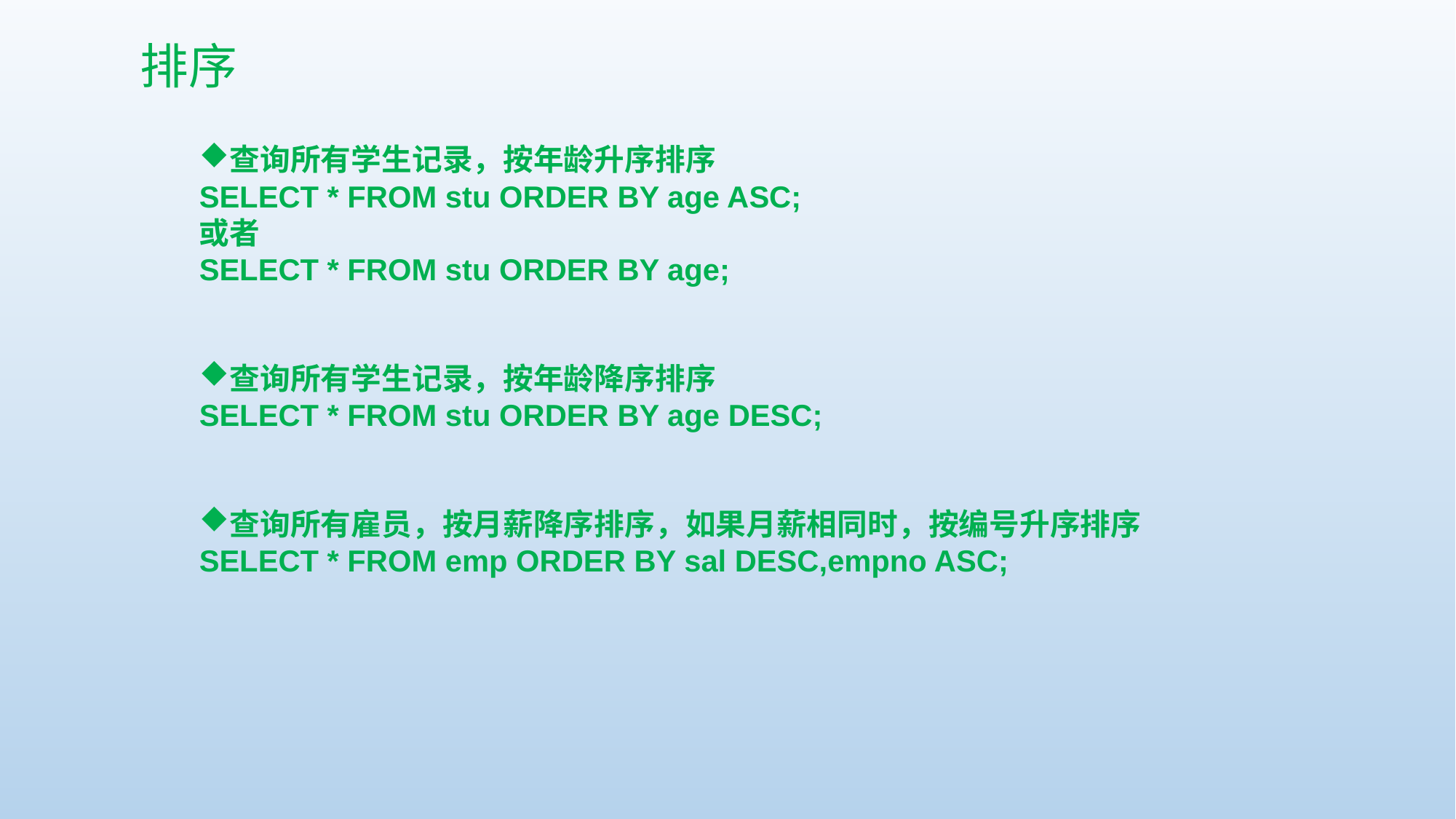

排序

查询所有学生记录，按年龄升序排序
SELECT * FROM stu ORDER BY age ASC;
或者
SELECT * FROM stu ORDER BY age;

查询所有学生记录，按年龄降序排序
SELECT * FROM stu ORDER BY age DESC;

查询所有雇员，按月薪降序排序，如果月薪相同时，按编号升序排序
SELECT * FROM emp ORDER BY sal DESC,empno ASC;